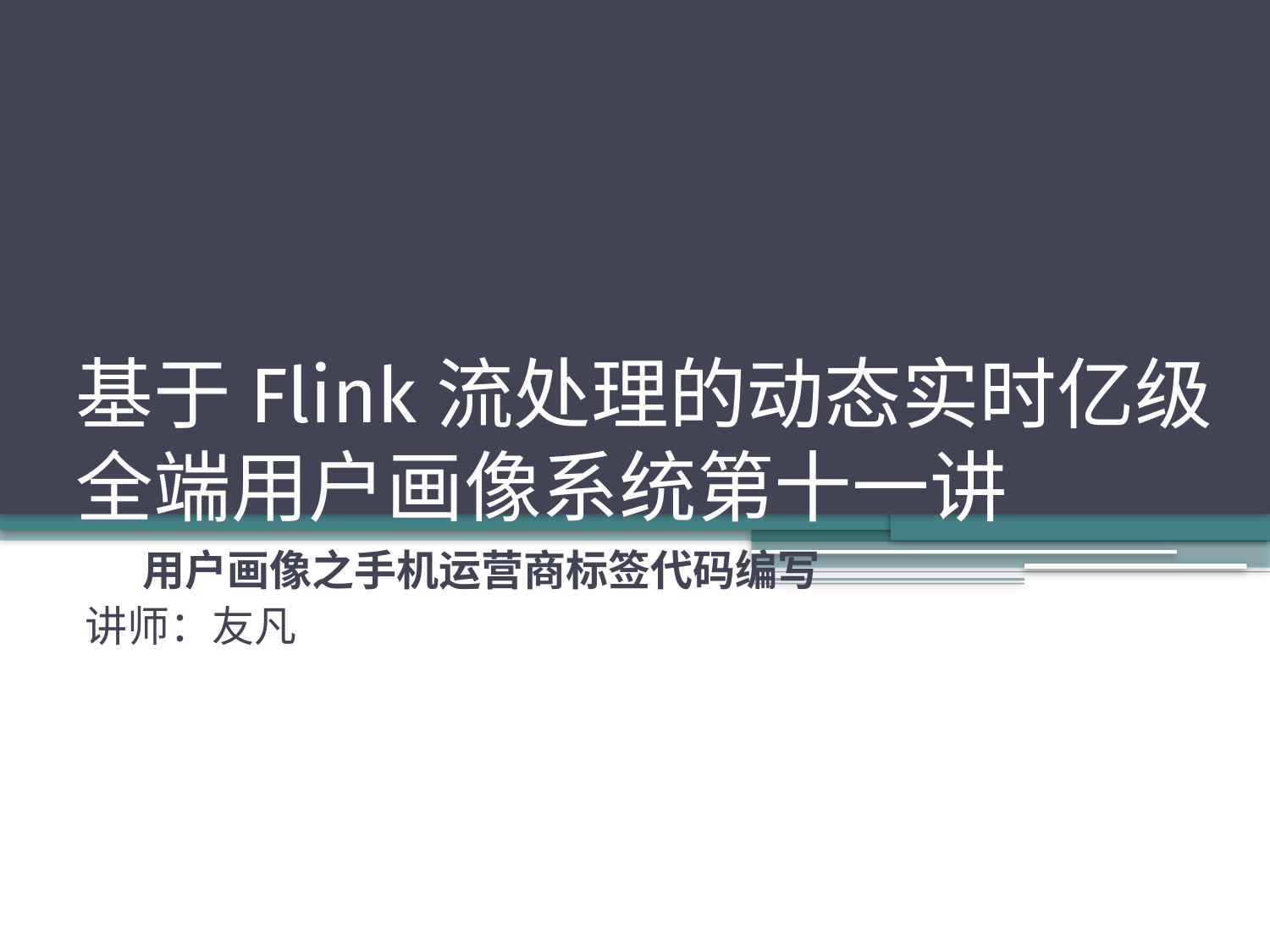

# 基于Flink流处理的动态实时亿级全端用户画像系统第十一讲
     用户画像之手机运营商标签代码编写
讲师：友凡